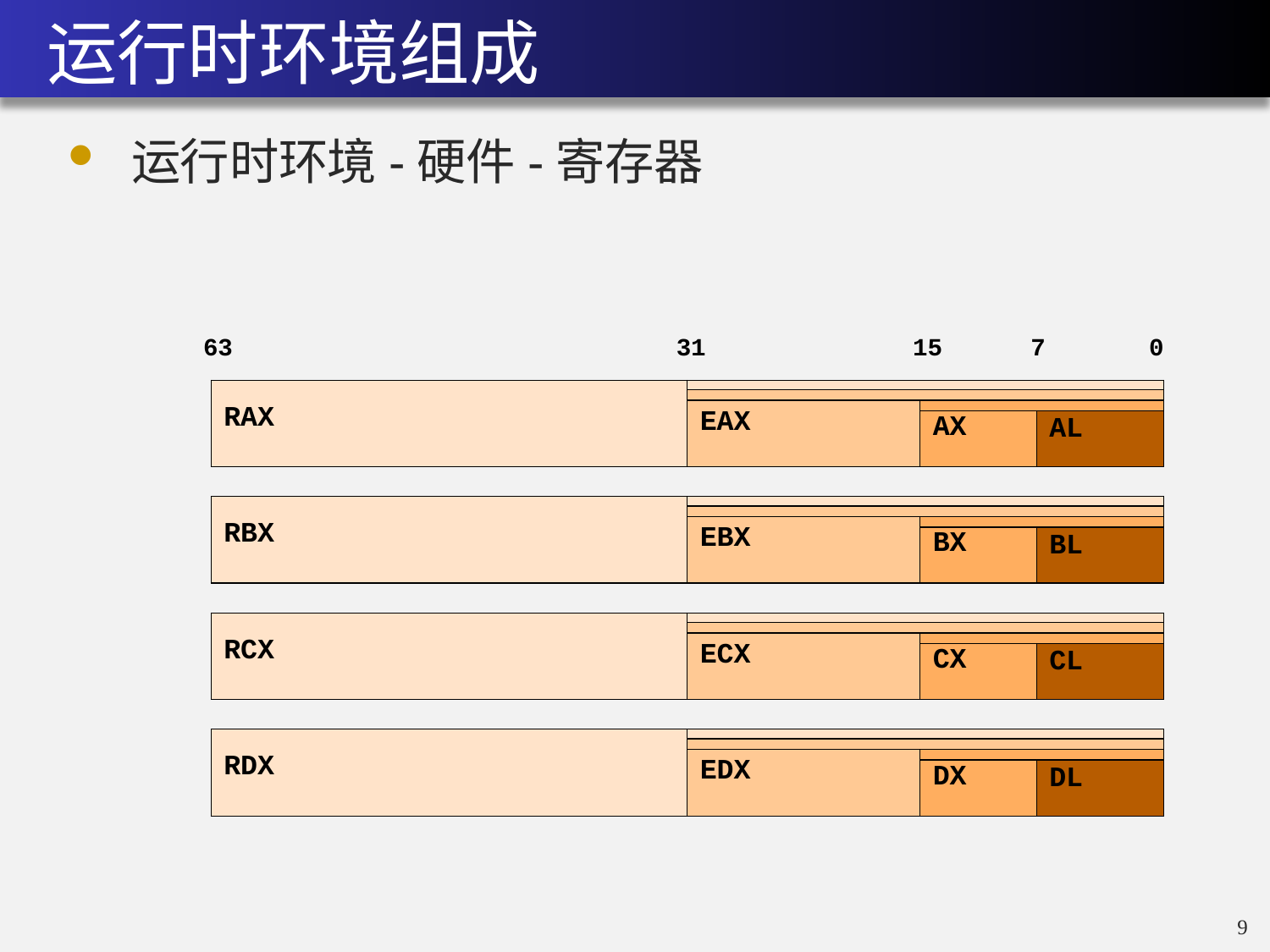

# 运行时环境组成
运行时环境-硬件-寄存器
63
31
15
7
0
| RAX |  |  |  |
| --- | --- | --- | --- |
|  |  |  |  |
|  | EAX |  |  |
|  |  | AX | AL |
| RBX |  |  |  |
| --- | --- | --- | --- |
|  |  |  |  |
|  | EBX |  |  |
|  |  | BX | BL |
| RCX |  |  |  |
| --- | --- | --- | --- |
|  |  |  |  |
|  | ECX |  |  |
|  |  | CX | CL |
| RDX |  |  |  |
| --- | --- | --- | --- |
|  |  |  |  |
|  | EDX |  |  |
|  |  | DX | DL |
9